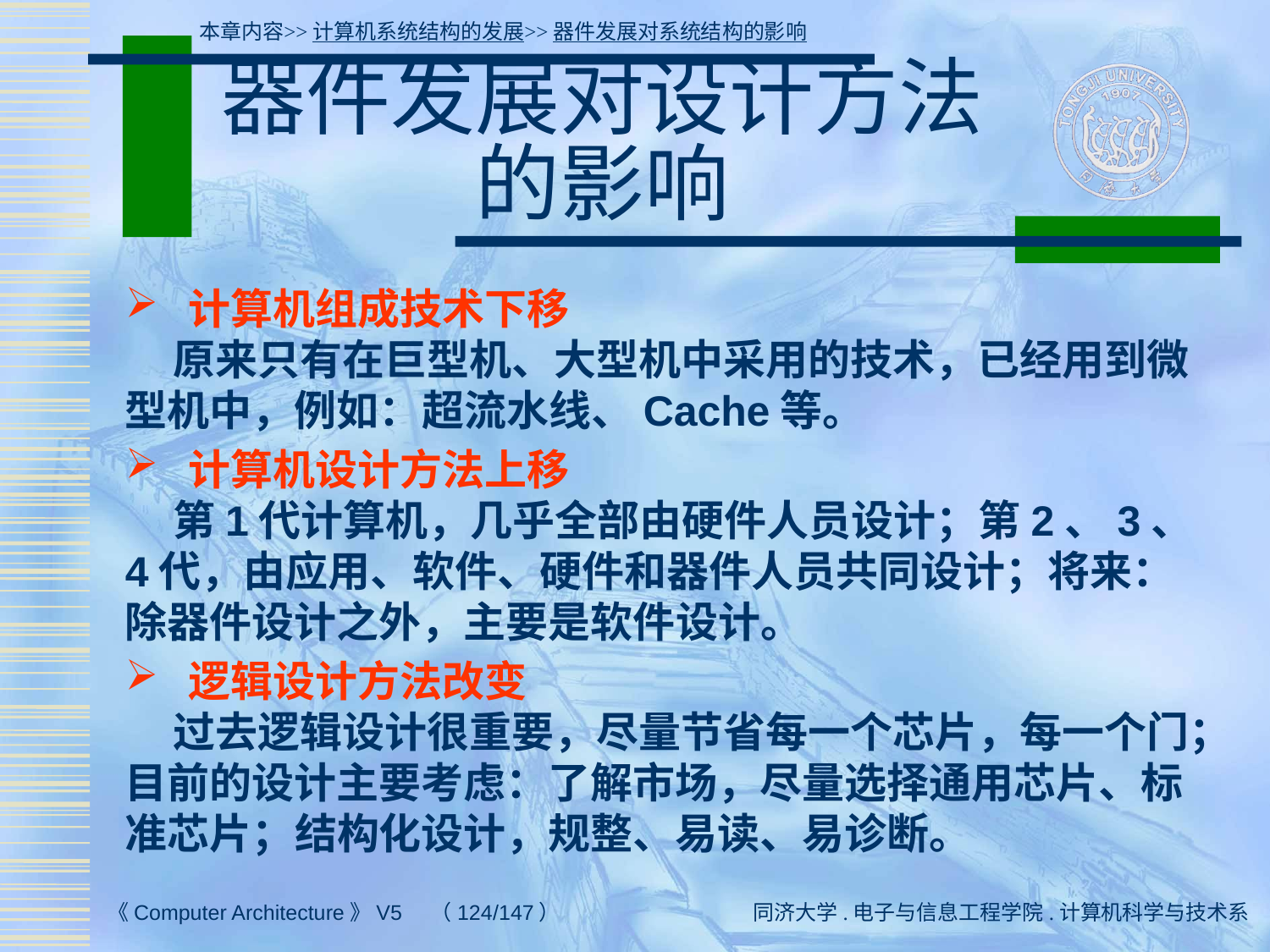

本章内容>>计算机系统结构的发展>>器件发展对系统结构的影响
# 器件发展对设计方法的影响
  计算机组成技术下移
     原来只有在巨型机、大型机中采用的技术，已经用到微型机中，例如：超流水线、Cache等。
  计算机设计方法上移
     第1代计算机，几乎全部由硬件人员设计；第2、3、4代，由应用、软件、硬件和器件人员共同设计；将来：除器件设计之外，主要是软件设计。
  逻辑设计方法改变
     过去逻辑设计很重要，尽量节省每一个芯片，每一个门；目前的设计主要考虑：了解市场，尽量选择通用芯片、标准芯片；结构化设计，规整、易读、易诊断。